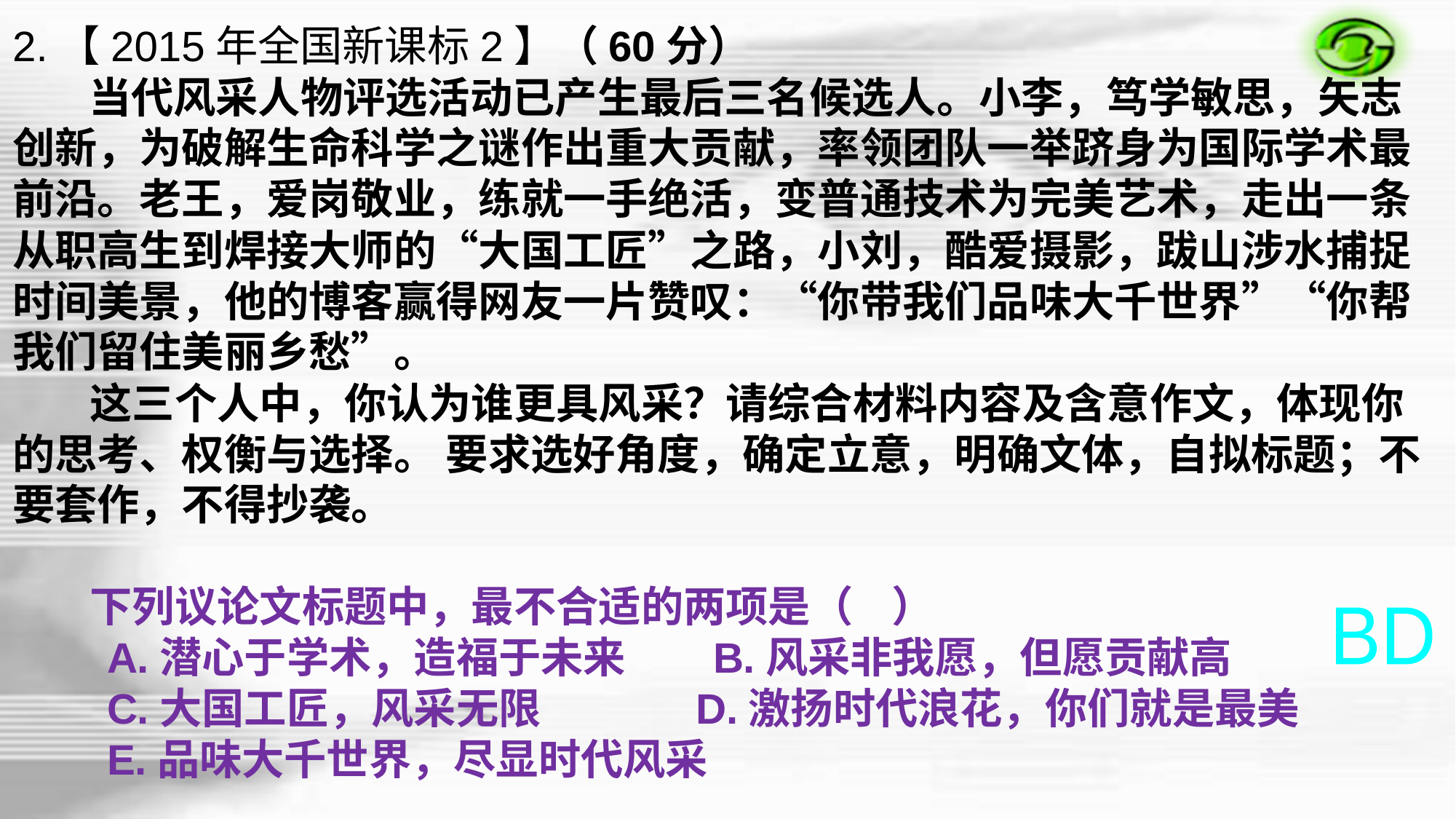

2.【2015年全国新课标2】（60分）
       当代风采人物评选活动已产生最后三名候选人。小李，笃学敏思，矢志创新，为破解生命科学之谜作出重大贡献，率领团队一举跻身为国际学术最前沿。老王，爱岗敬业，练就一手绝活，变普通技术为完美艺术，走出一条从职高生到焊接大师的“大国工匠”之路，小刘，酷爱摄影，跋山涉水捕捉时间美景，他的博客赢得网友一片赞叹：“你带我们品味大千世界”“你帮我们留住美丽乡愁”。
       这三个人中，你认为谁更具风采？请综合材料内容及含意作文，体现你的思考、权衡与选择。 要求选好角度，确定立意，明确文体，自拟标题；不要套作，不得抄袭。

       下列议论文标题中，最不合适的两项是（    ）
        A.潜心于学术，造福于未来        B.风采非我愿，但愿贡献高
        C.大国工匠，风采无限               D.激扬时代浪花，你们就是最美
        E.品味大千世界，尽显时代风采
BD